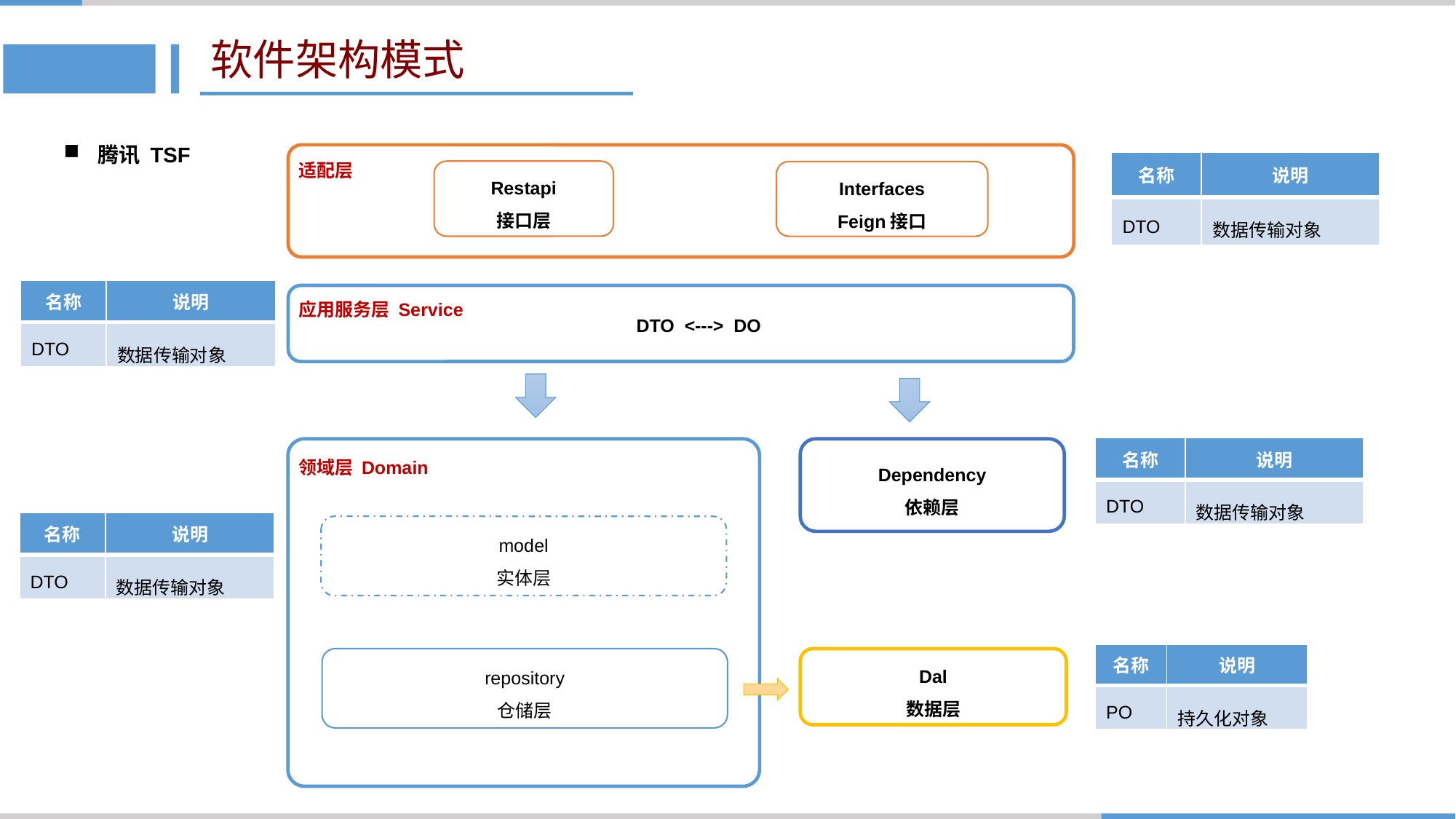

# 软件架构模式

腾讯 TSF

| 名称 | 说明 |
| --- | --- |
| DTO | 数据传输对象 |
适配层
Restapi
接口层
Interfaces
Feign接口
| 名称 | 说明 |
| --- | --- |
| DTO | 数据传输对象 |

应用服务层 Service
DTO  <--->  DO

| 名称 | 说明 |
| --- | --- |
| DTO | 数据传输对象 |

Dependency
依赖层
领域层 Domain
| 名称 | 说明 |
| --- | --- |
| DTO | 数据传输对象 |
model
实体层
| 名称 | 说明 |
| --- | --- |
| PO | 持久化对象 |
repository
仓储层
Dal
数据层